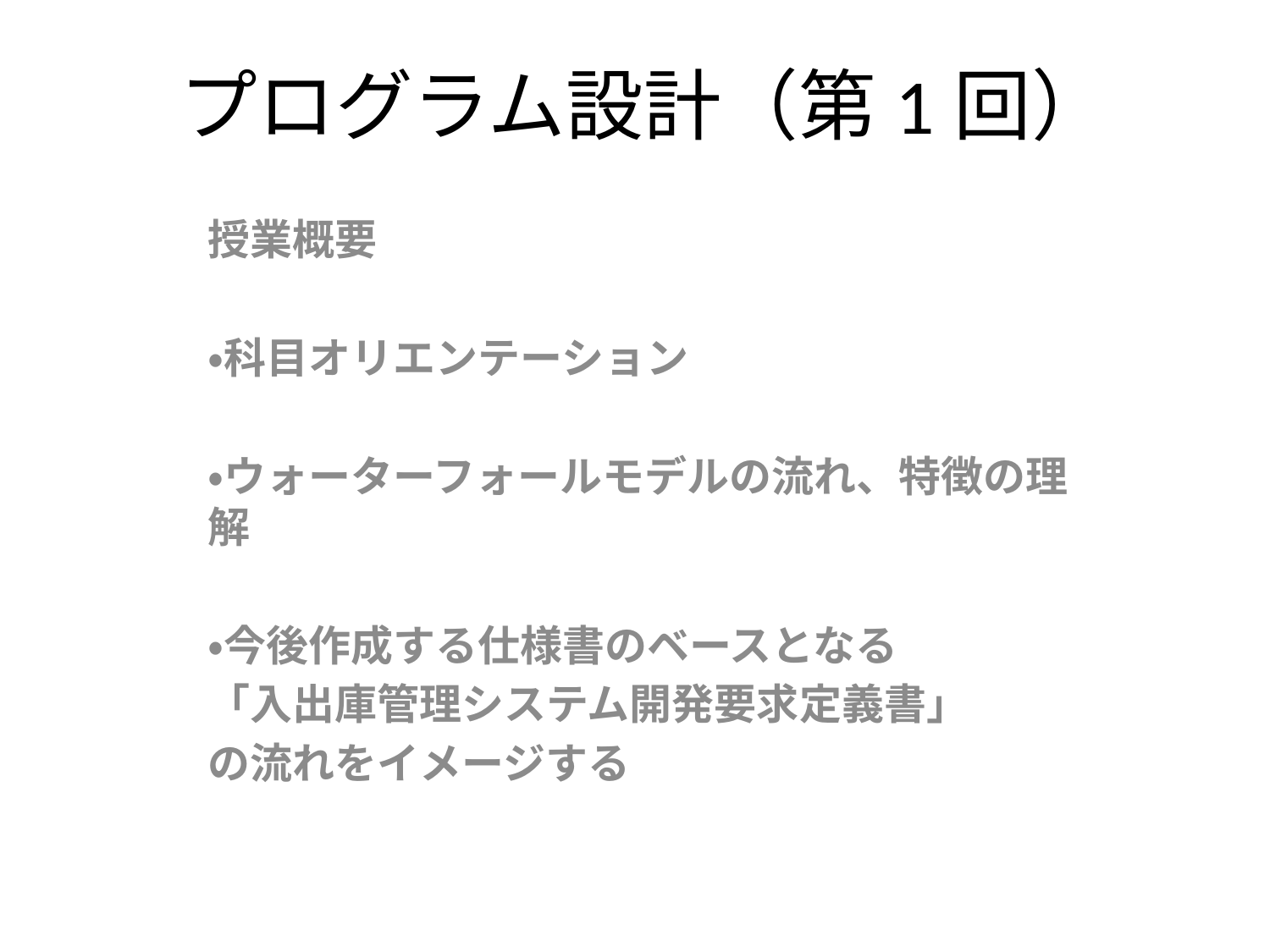

# プログラム設計（第1回）
授業概要

・科目オリエンテーション

・ウォーターフォールモデルの流れ、特徴の理解

・今後作成する仕様書のベースとなる
「入出庫管理システム開発要求定義書」
の流れをイメージする